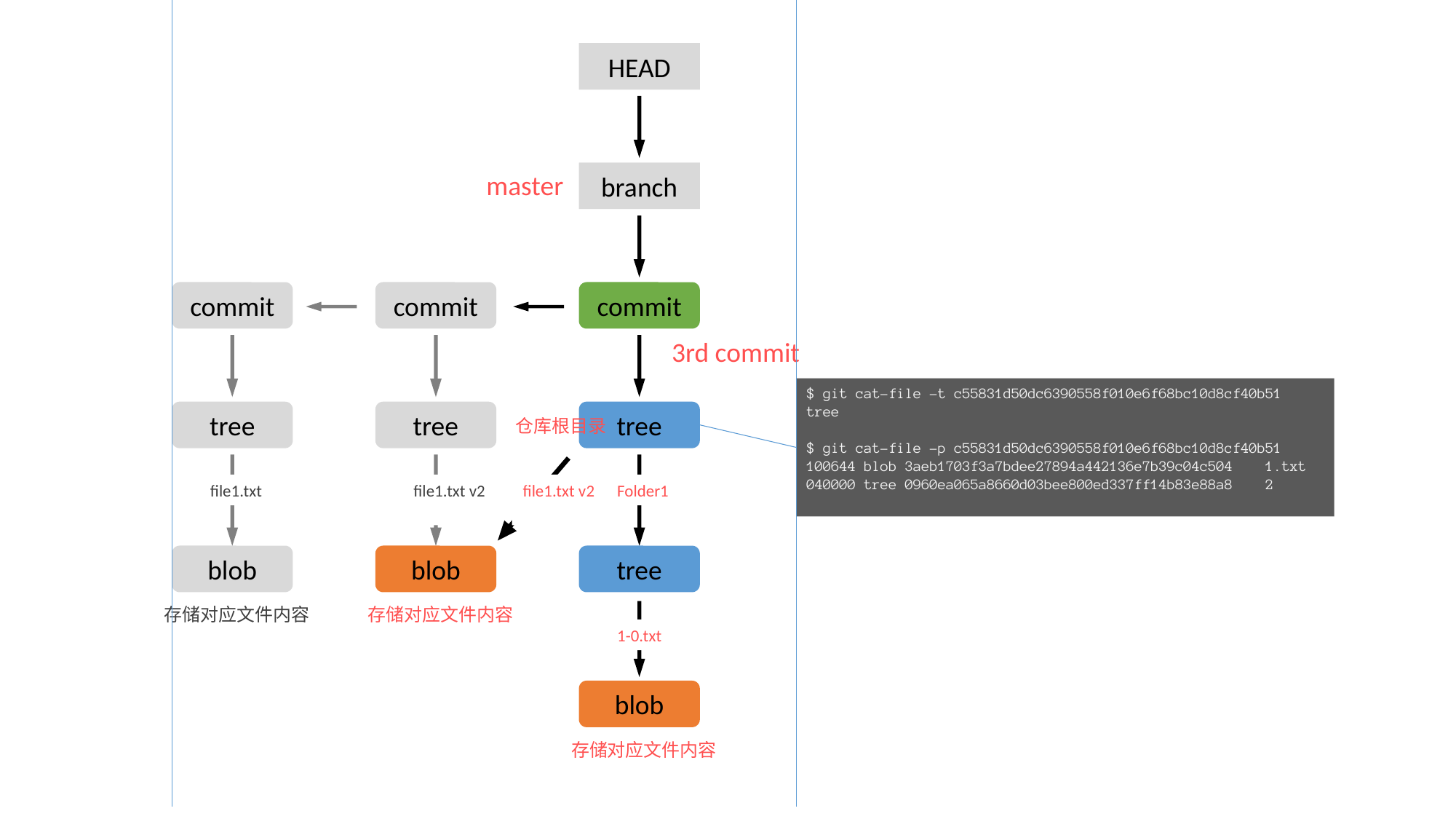

HEAD

master
branch

commit
commit
commit

3rd commit

$ git cat-file -t c55831d50dc6390558f010e6f68bc10d8cf40b51
tree

$ git cat-file -p c55831d50dc6390558f010e6f68bc10d8cf40b51
100644 blob 3aeb1703f3a7bdee27894a442136e7b39c04c504    1.txt
040000 tree 0960ea065a8660d03bee800ed337ff14b83e88a8    2

tree
tree
tree
仓库根目录

file1.txt
file1.txt v2
file1.txt v2
Folder1
blob
blob
tree
存储对应文件内容
存储对应文件内容

1-0.txt
blob
存储对应文件内容